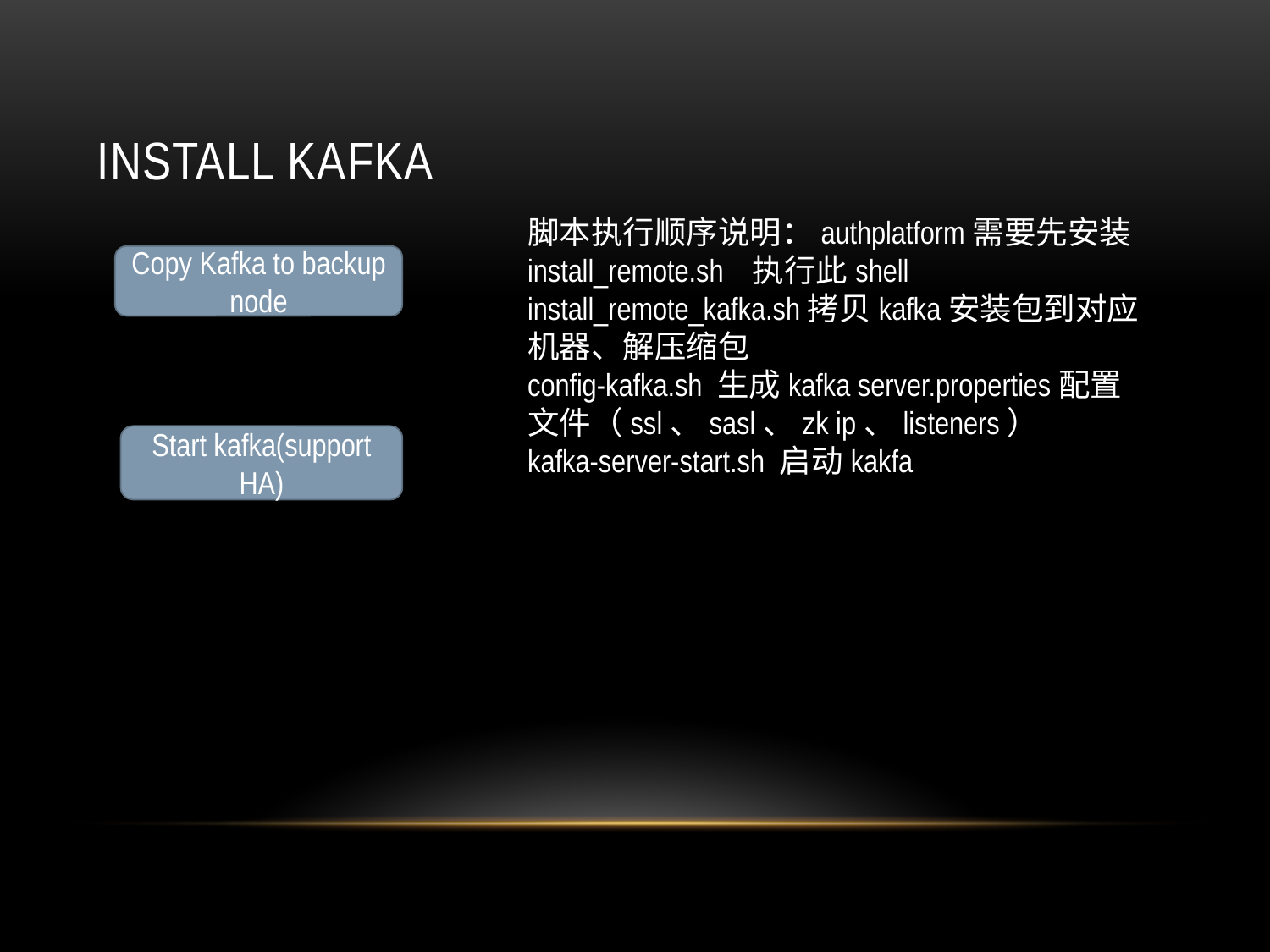

# Install kafKA
脚本执行顺序说明：authplatform需要先安装
install_remote.sh   执行此shell
install_remote_kafka.sh拷贝kafka安装包到对应机器、解压缩包
config-kafka.sh 生成kafka server.properties配置文件（ssl、sasl、zk ip、listeners）
kafka-server-start.sh 启动kakfa
Copy Kafka to backup node
Start kafka(support HA)